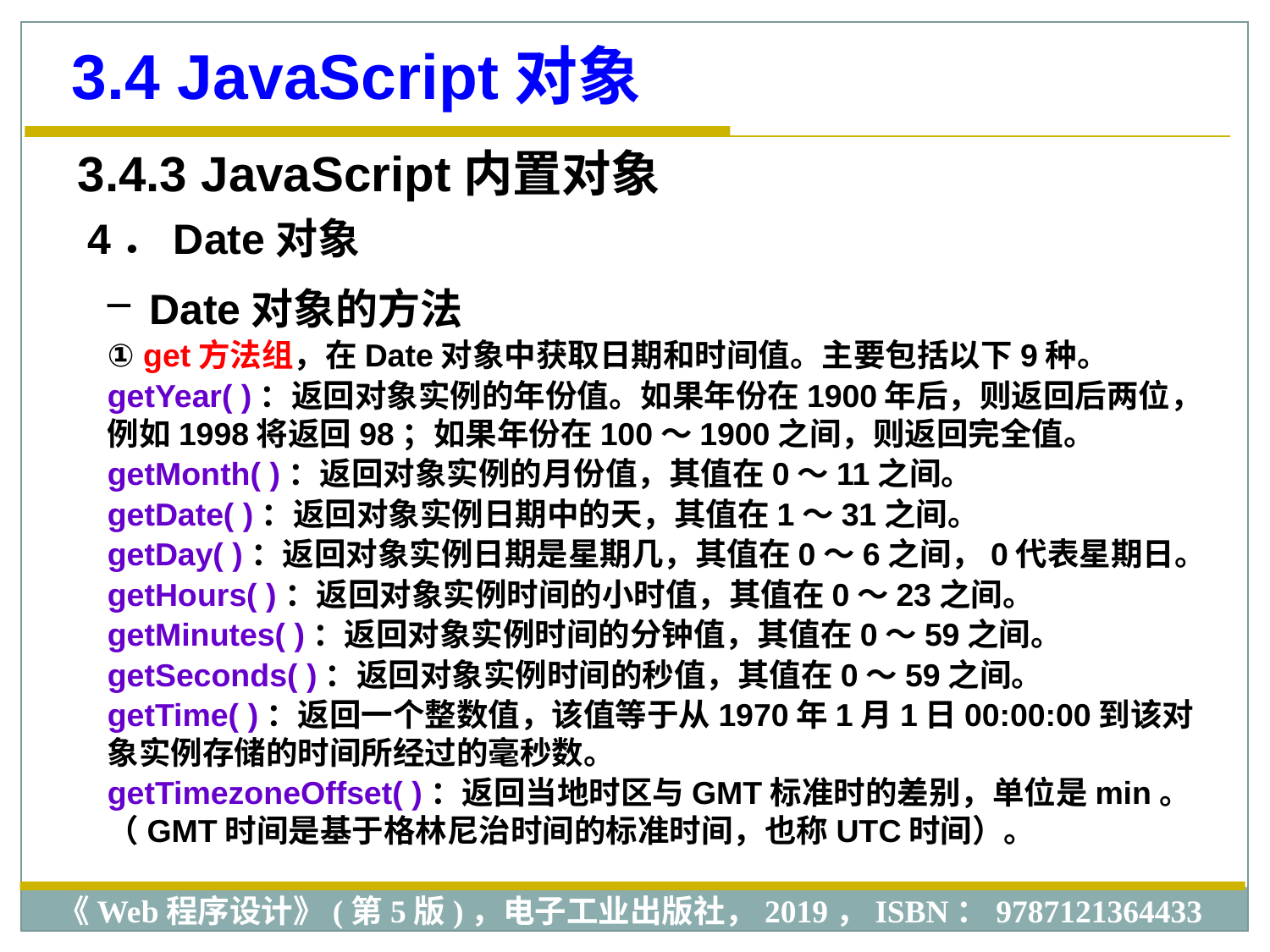

3.4 JavaScript对象
3.4.3 JavaScript内置对象
4．Date对象
 Date对象的方法
① get方法组，在Date对象中获取日期和时间值。主要包括以下9种。
getYear( )：返回对象实例的年份值。如果年份在1900年后，则返回后两位，例如1998将返回98；如果年份在100～1900之间，则返回完全值。
getMonth( )：返回对象实例的月份值，其值在0～11之间。
getDate( )：返回对象实例日期中的天，其值在1～31之间。
getDay( )：返回对象实例日期是星期几，其值在0～6之间，0代表星期日。
getHours( )：返回对象实例时间的小时值，其值在0～23之间。
getMinutes( )：返回对象实例时间的分钟值，其值在0～59之间。
getSeconds( )：返回对象实例时间的秒值，其值在0～59之间。
getTime( )：返回一个整数值，该值等于从1970年1月1日00:00:00到该对象实例存储的时间所经过的毫秒数。
getTimezoneOffset( )：返回当地时区与GMT标准时的差别，单位是min。（GMT时间是基于格林尼治时间的标准时间，也称UTC时间）。